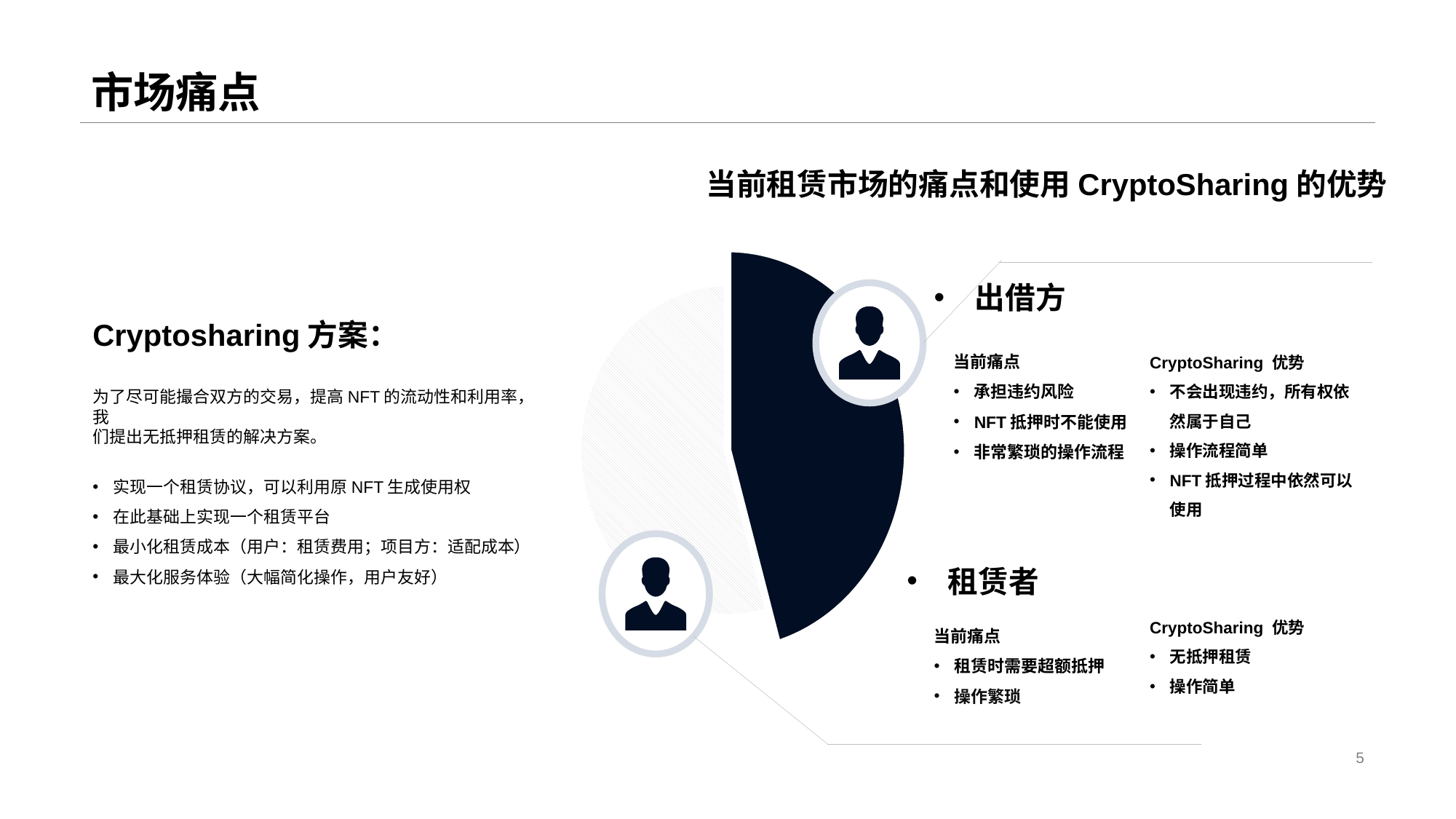

# 市场痛点

当前租赁市场的痛点和使用CryptoSharing的优势

出借方
当前痛点
承担违约风险
NFT抵押时不能使用
非常繁琐的操作流程

租赁者
当前痛点
租赁时需要超额抵押
操作繁琐

Cryptosharing方案：
为了尽可能撮合双方的交易，提高NFT的流动性和利用率，我
们提出无抵押租赁的解决方案。

实现一个租赁协议，可以利用原NFT生成使用权
在此基础上实现一个租赁平台
最小化租赁成本（用户：租赁费用；项目方：适配成本）
最大化服务体验（大幅简化操作，用户友好）

CryptoSharing 优势
不会出现违约，所有权依然属于自己
操作流程简单
NFT抵押过程中依然可以使用

CryptoSharing 优势
无抵押租赁
操作简单

5